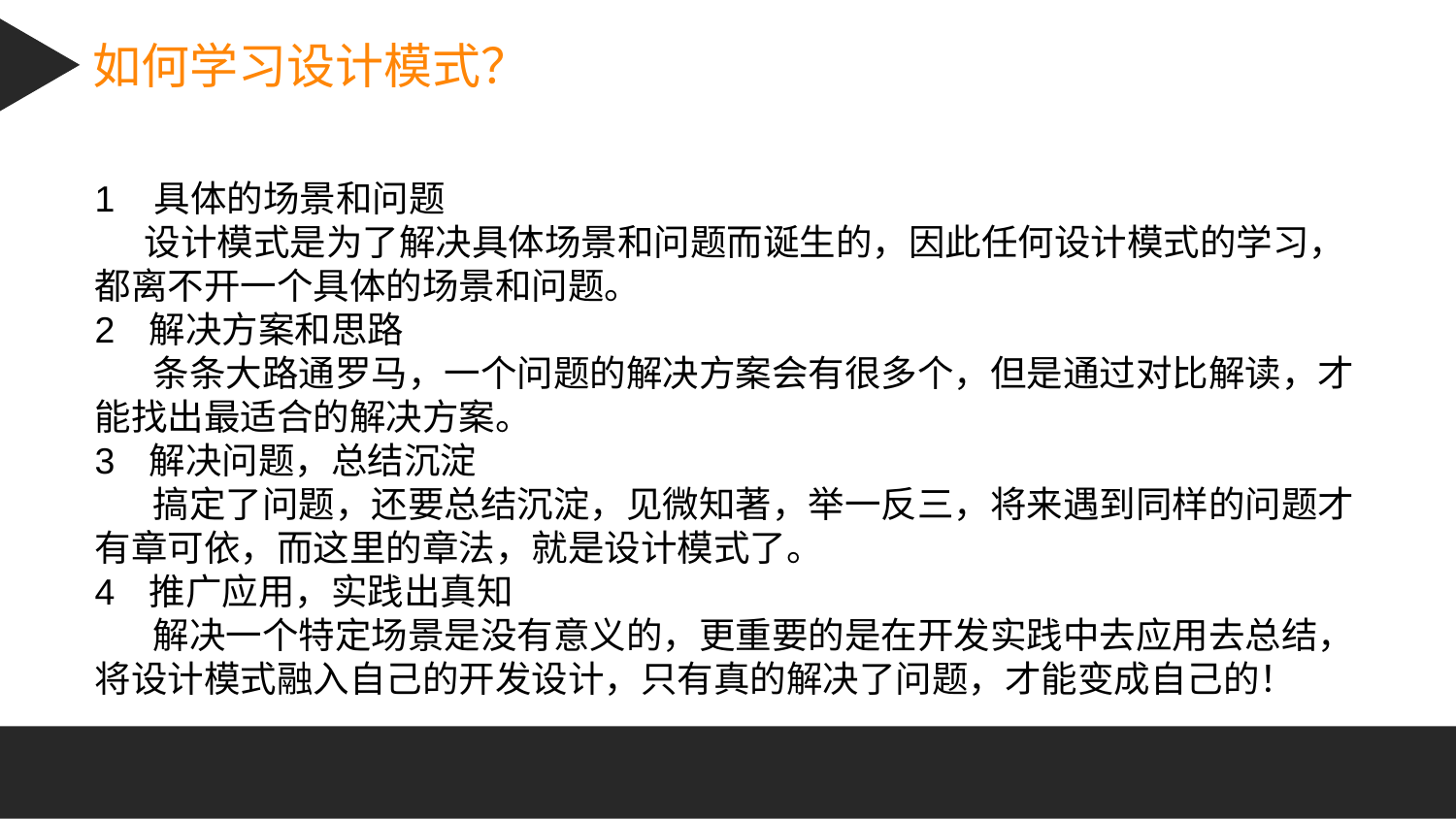

如何学习设计模式？
1   具体的场景和问题
     设计模式是为了解决具体场景和问题而诞生的，因此任何设计模式的学习，都离不开一个具体的场景和问题。
解决方案和思路
      条条大路通罗马，一个问题的解决方案会有很多个，但是通过对比解读，才能找出最适合的解决方案。
解决问题，总结沉淀
      搞定了问题，还要总结沉淀，见微知著，举一反三，将来遇到同样的问题才有章可依，而这里的章法，就是设计模式了。
推广应用，实践出真知
      解决一个特定场景是没有意义的，更重要的是在开发实践中去应用去总结，将设计模式融入自己的开发设计，只有真的解决了问题，才能变成自己的！